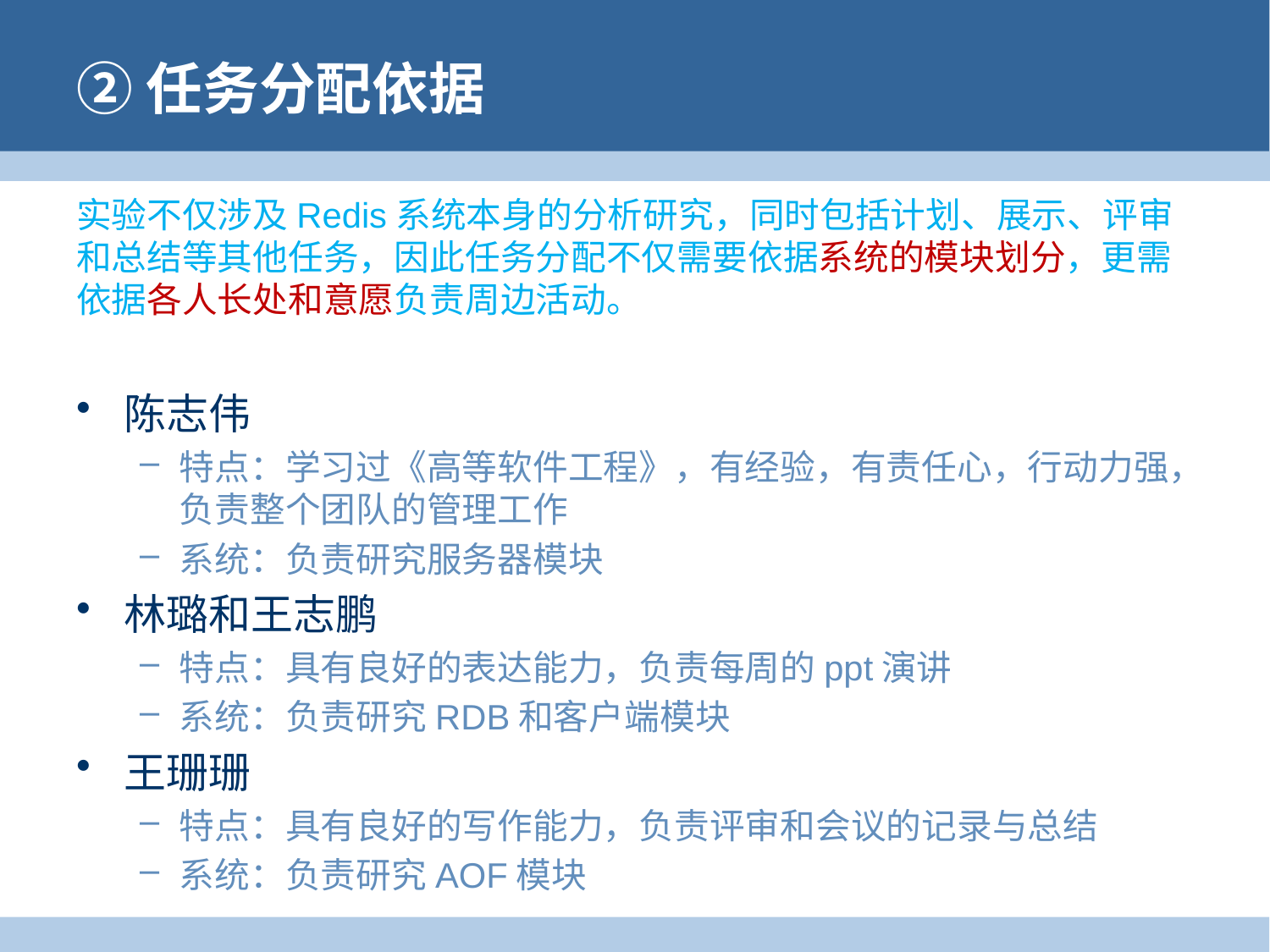

# ②任务分配依据
实验不仅涉及Redis系统本身的分析研究，同时包括计划、展示、评审和总结等其他任务，因此任务分配不仅需要依据系统的模块划分，更需依据各人长处和意愿负责周边活动。

陈志伟
特点：学习过《高等软件工程》，有经验，有责任心，行动力强，负责整个团队的管理工作
系统：负责研究服务器模块
林璐和王志鹏
特点：具有良好的表达能力，负责每周的ppt演讲
系统：负责研究RDB和客户端模块
王珊珊
特点：具有良好的写作能力，负责评审和会议的记录与总结
系统：负责研究AOF模块